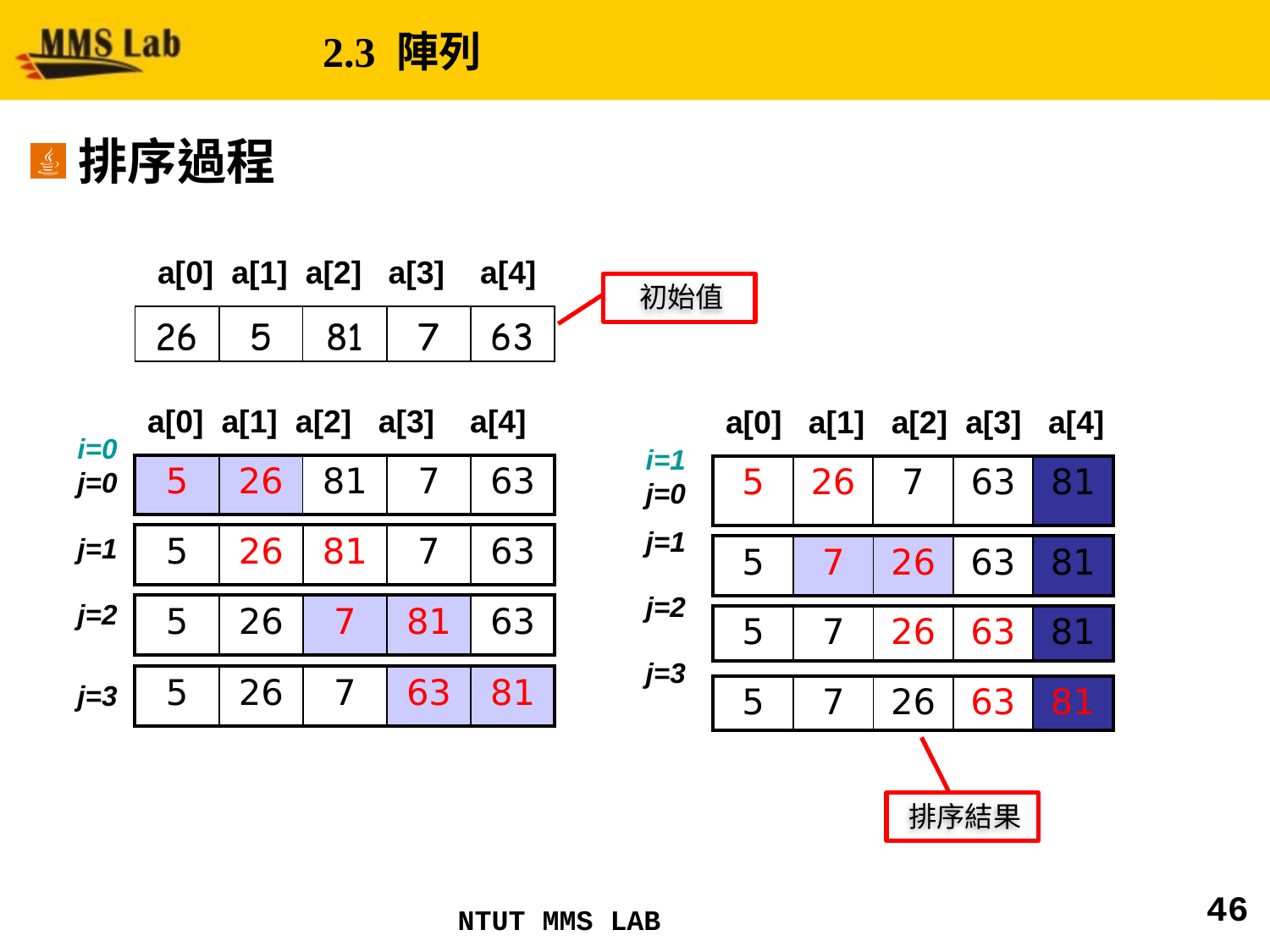

# 2.3 陣列
排序過程

a[0]  a[1]  a[2]   a[3]    a[4]
初始值

| 26 | 5 | 81 | 7 | 63 |
| --- | --- | --- | --- | --- |
a[0]  a[1]  a[2]   a[3]    a[4]
a[0]   a[1]   a[2]  a[3]   a[4]
i=0
j=0

j=1

j=2
j=3
i=1
j=0
j=1

j=2

j=3

| 5 | 26 | 81 | 7 | 63 |
| --- | --- | --- | --- | --- |
| 5 | 26 | 7 | 63 | 81 |
| --- | --- | --- | --- | --- |
| 5 | 26 | 81 | 7 | 63 |
| --- | --- | --- | --- | --- |
| 5 | 7 | 26 | 63 | 81 |
| --- | --- | --- | --- | --- |
| 5 | 26 | 7 | 81 | 63 |
| --- | --- | --- | --- | --- |
| 5 | 7 | 26 | 63 | 81 |
| --- | --- | --- | --- | --- |
| 5 | 26 | 7 | 63 | 81 |
| --- | --- | --- | --- | --- |
| 5 | 7 | 26 | 63 | 81 |
| --- | --- | --- | --- | --- |
排序結果

46
NTUT MMS LAB